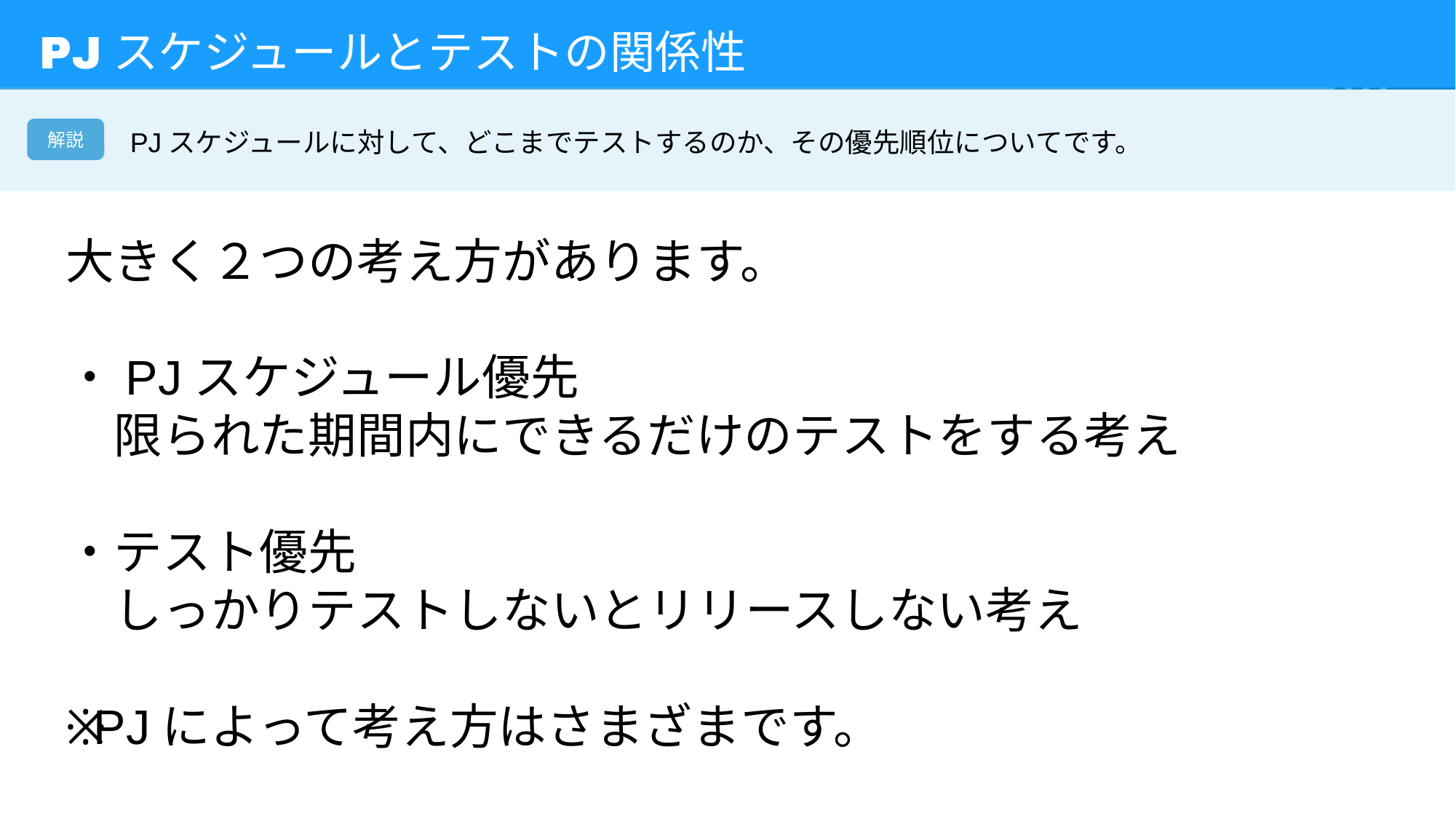

# PJスケジュールとテストの関係性

解説
PJスケジュールに対して、どこまでテストするのか、その優先順位についてです。
大きく２つの考え方があります。

・PJスケジュール優先
　限られた期間内にできるだけのテストをする考え

・テスト優先
　しっかりテストしないとリリースしない考え

※PJによって考え方はさまざまです。